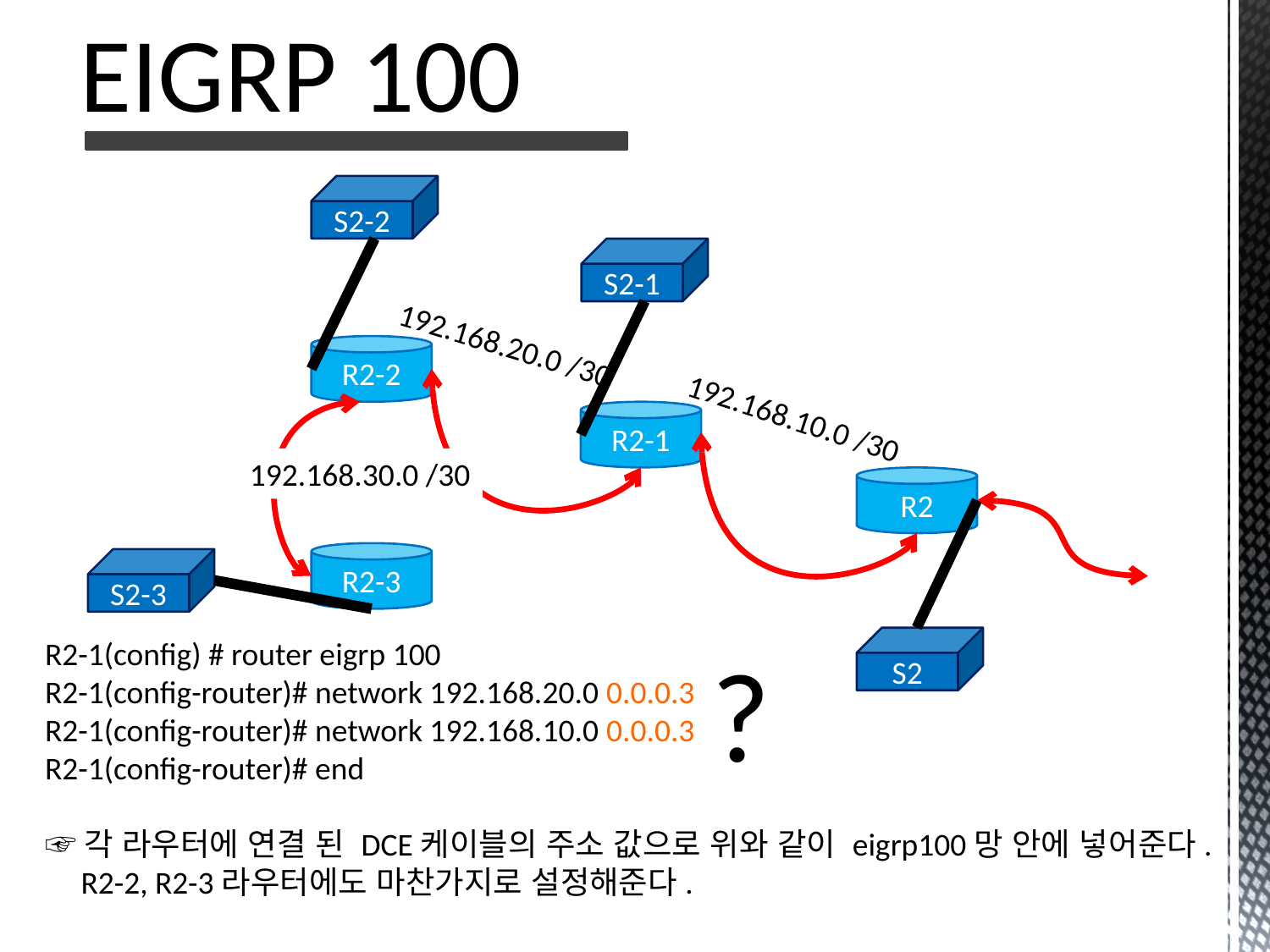

EIGRP 100

S2-2
S2-1
192.168.20.0 /30
R2-2
192.168.10.0 /30
R2-1
192.168.30.0 /30
R2
R2-3
S2-3
S2
R2-1(config) # router eigrp 100
R2-1(config-router)# network 192.168.20.0 0.0.0.3
R2-1(config-router)# network 192.168.10.0 0.0.0.3
R2-1(config-router)# end

☞각 라우터에 연결 된 DCE케이블의 주소 값으로 위와 같이 eigrp100망 안에 넣어준다.
     R2-2, R2-3라우터에도 마찬가지로 설정해준다.
?